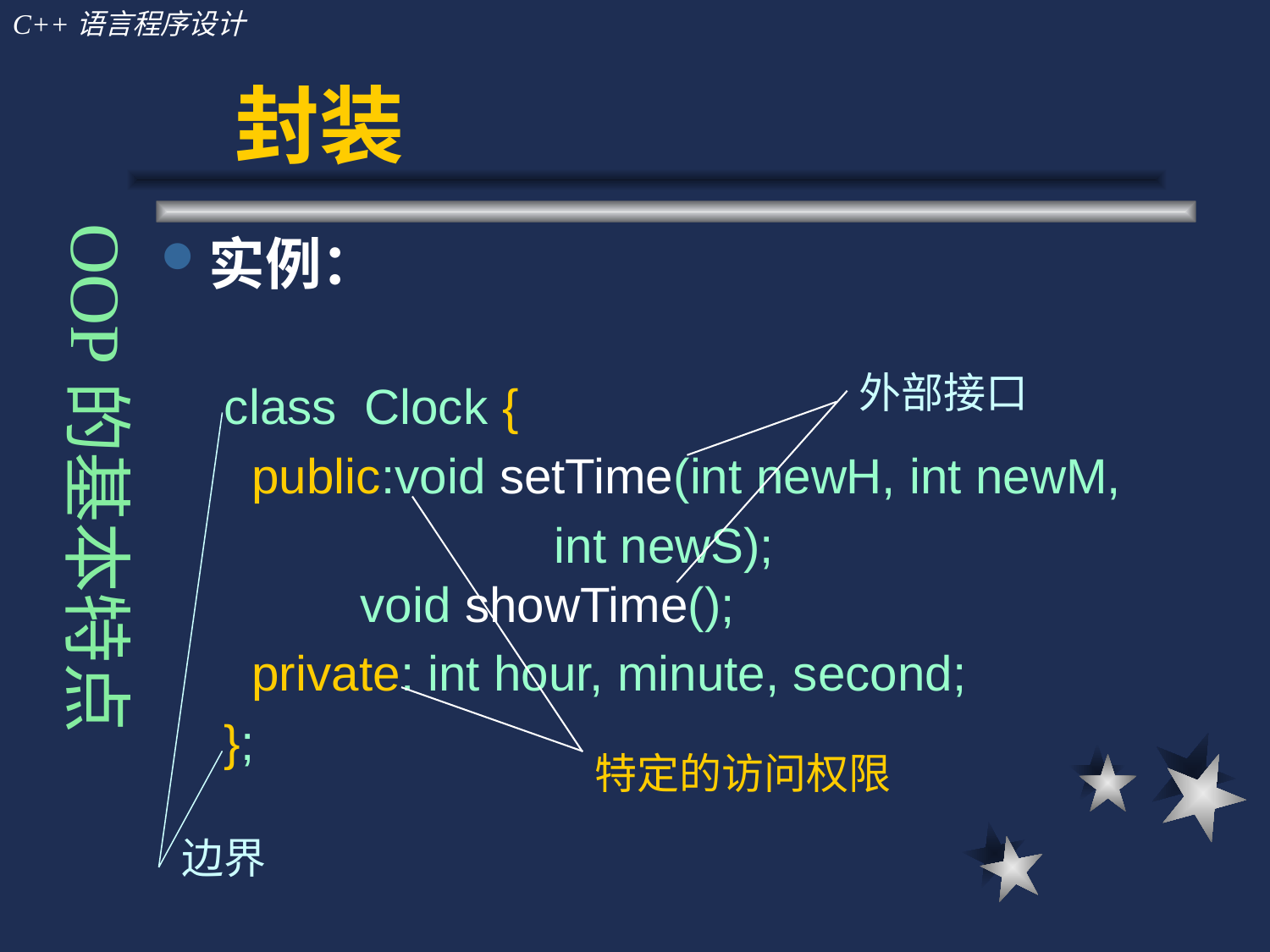

# 封装
OOP的基本特点
实例：

class  Clock {
  public:void setTime(int newH, int newM,
                        int newS);
       void showTime();
  private: int hour, minute, second;
};
外部接口

边界

特定的访问权限
9